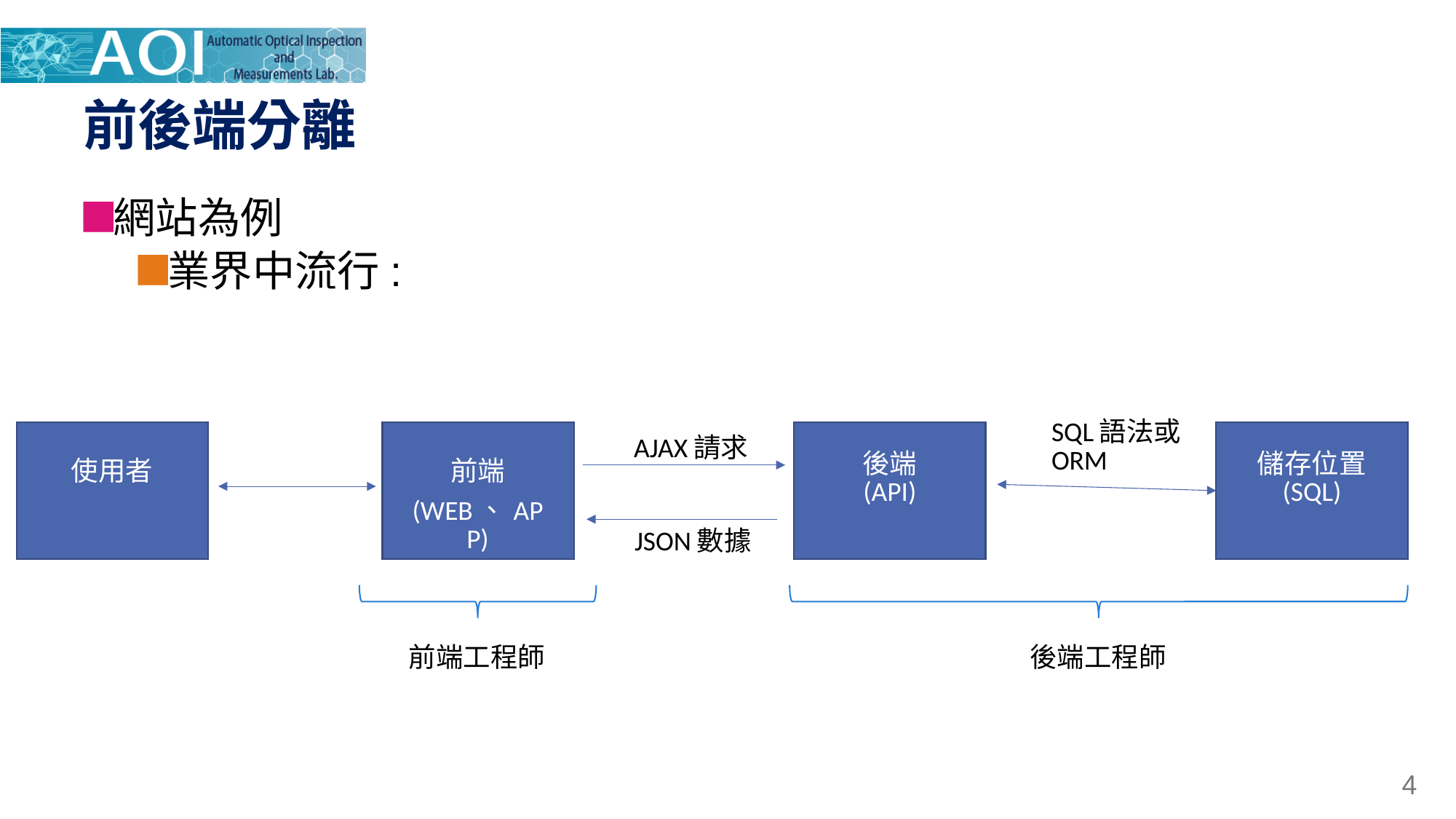

# 前後端分離
網站為例
業界中流行:

| SQL語法或ORM |
| --- |
| AJAX請求 |
| --- |

| 後端 (API) |
| --- |
| 儲存位置 (SQL) |
| --- |
| 使用者 |
| --- |
| 前端 (WEB、APP) |
| --- |

| JSON數據 |
| --- |
| 前端工程師 |
| --- |
| 後端工程師 |
| --- |